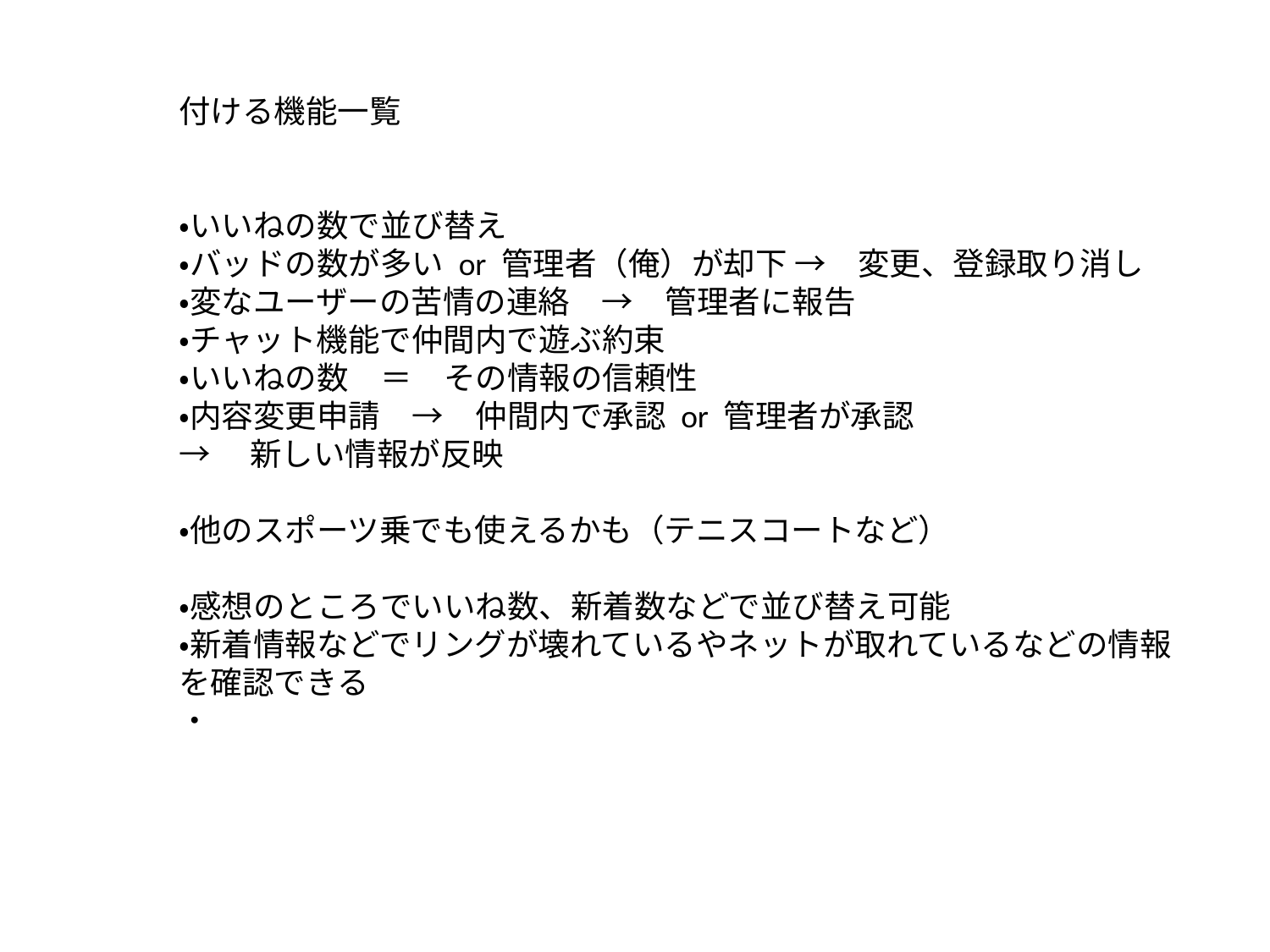

付ける機能一覧

・いいねの数で並び替え
・バッドの数が多い or 管理者（俺）が却下 →　変更、登録取り消し
・変なユーザーの苦情の連絡　→　管理者に報告
・チャット機能で仲間内で遊ぶ約束
・いいねの数　＝　その情報の信頼性
・内容変更申請　→　仲間内で承認 or 管理者が承認
→　新しい情報が反映

・他のスポーツ乗でも使えるかも（テニスコートなど）

・感想のところでいいね数、新着数などで並び替え可能
・新着情報などでリングが壊れているやネットが取れているなどの情報を確認できる
・